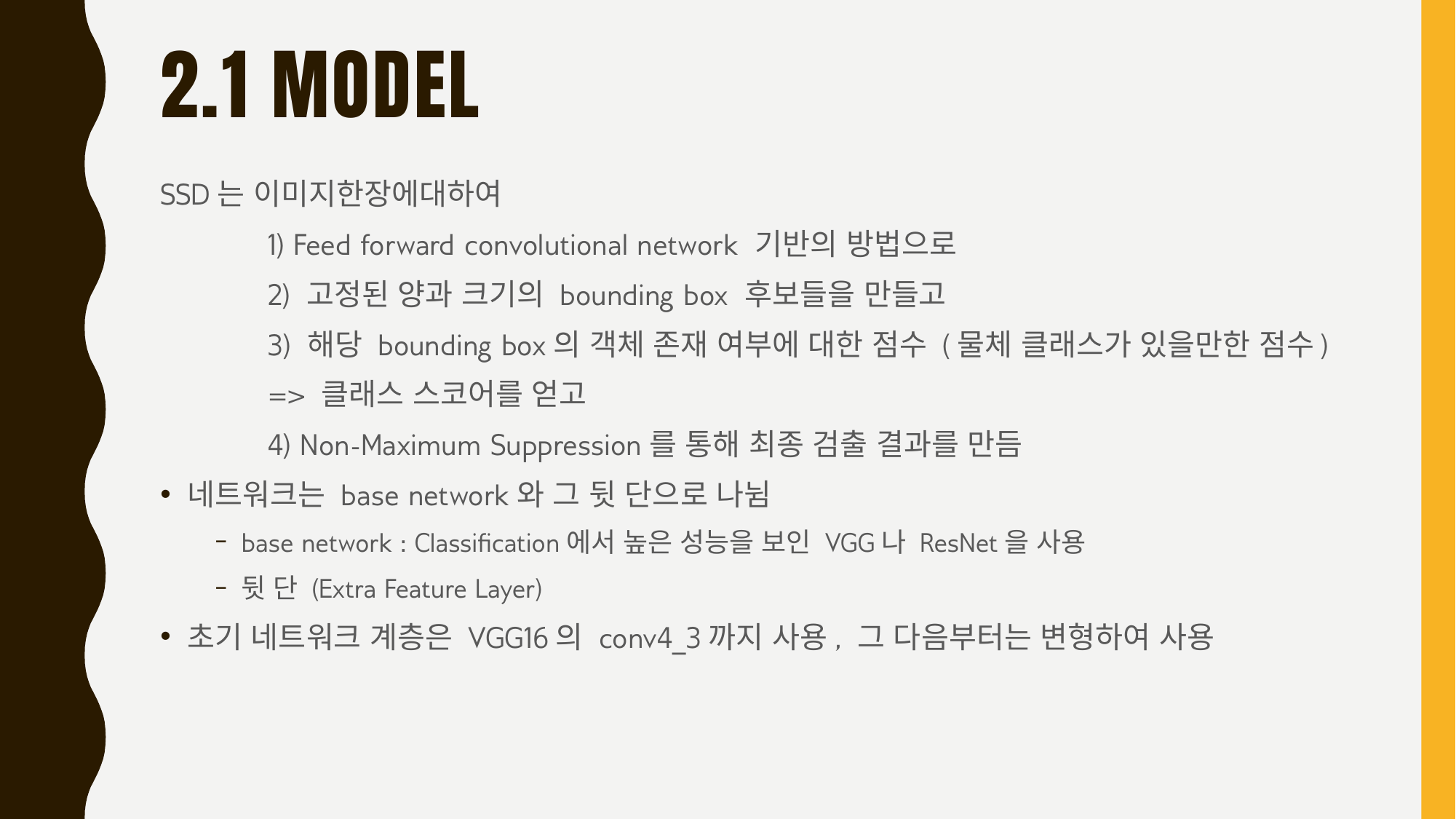

# 2.1 model
SSD는 이미지한장에대하여
	1) Feed forward convolutional network 기반의 방법으로
	2) 고정된 양과 크기의 bounding box 후보들을 만들고
	3) 해당 bounding box의 객체 존재 여부에 대한 점수 (물체 클래스가 있을만한 점수)
		=> 클래스 스코어를 얻고
	4) Non-Maximum Suppression를 통해 최종 검출 결과를 만듬
네트워크는 base network와 그 뒷 단으로 나뉨
base network : Classification에서 높은 성능을 보인 VGG나 ResNet을 사용
뒷 단 (Extra Feature Layer)
초기 네트워크 계층은 VGG16의 conv4_3까지 사용, 그 다음부터는 변형하여 사용